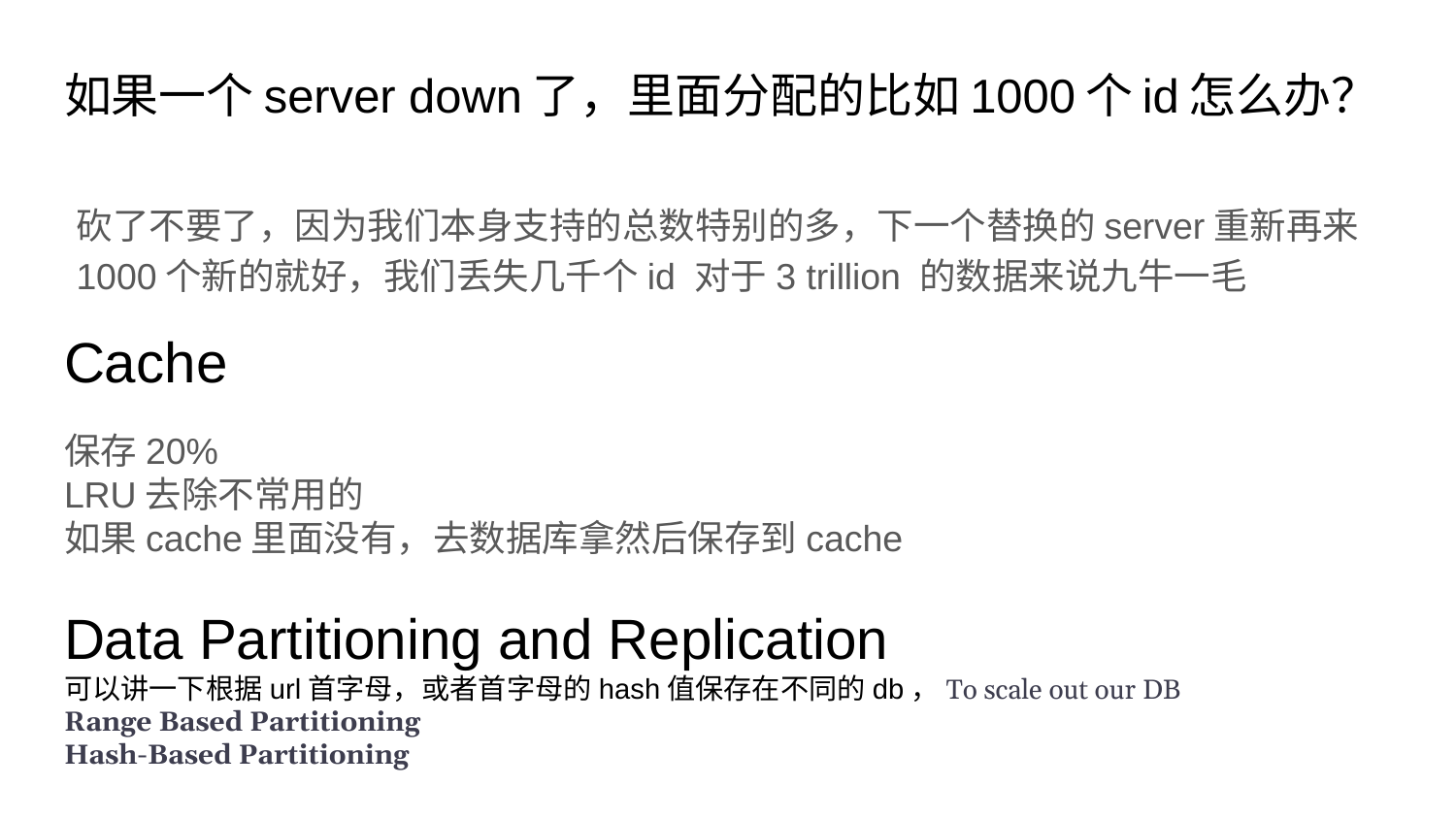

# 如果一个server down了，里面分配的比如1000个id怎么办？
砍了不要了，因为我们本身支持的总数特别的多，下一个替换的server重新再来1000个新的就好，我们丢失几千个id 对于3 trillion 的数据来说九牛一毛
Cache

保存20%
LRU去除不常用的
如果cache里面没有，去数据库拿然后保存到cache

Data Partitioning and Replication
可以讲一下根据url首字母，或者首字母的hash值保存在不同的db，To scale out our DB
Range Based Partitioning
Hash-Based Partitioning